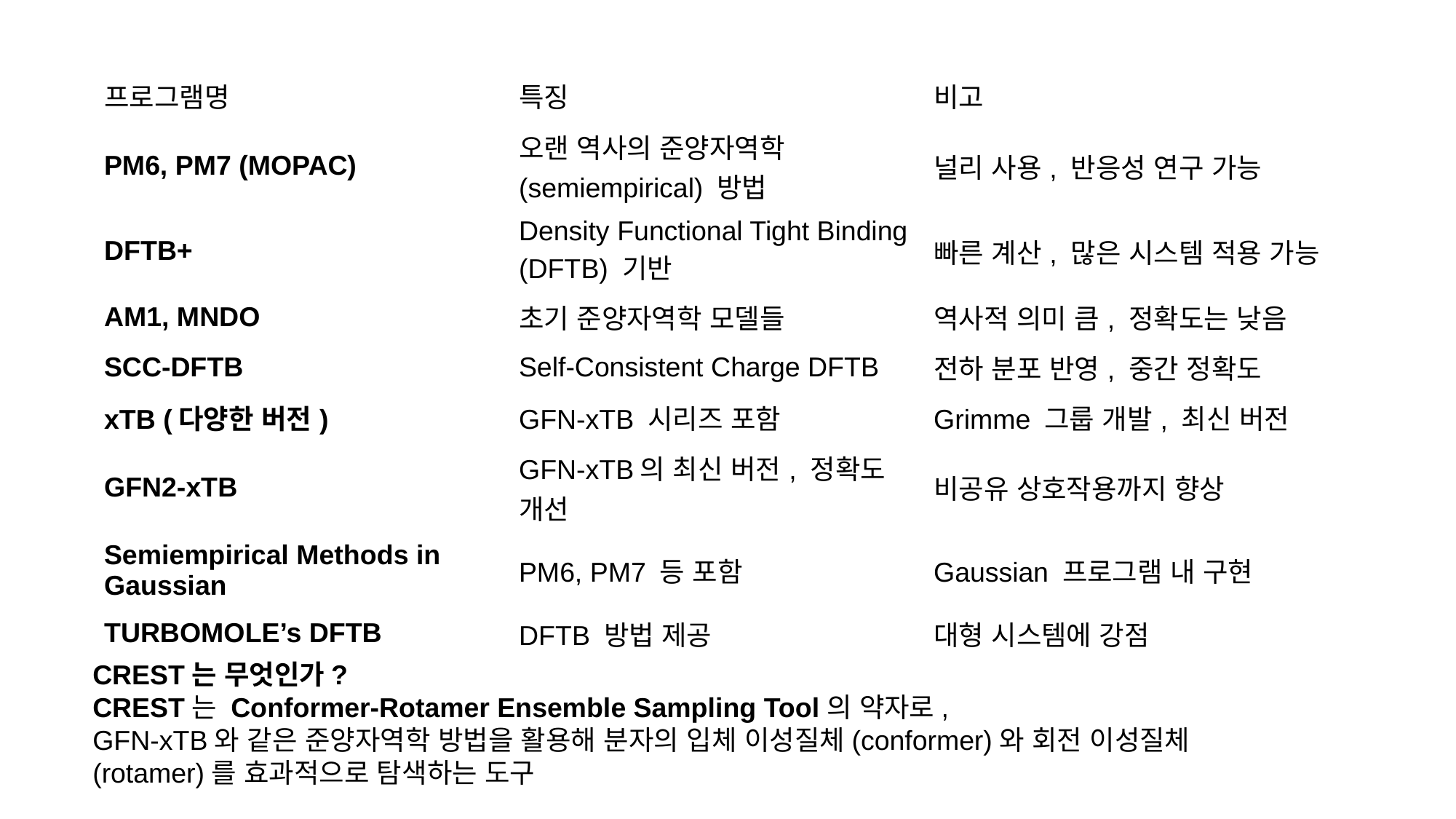

| 프로그램명 | 특징 | 비고 |
| --- | --- | --- |
| PM6, PM7 (MOPAC) | 오랜 역사의 준양자역학 (semiempirical) 방법 | 널리 사용, 반응성 연구 가능 |
| DFTB+ | Density Functional Tight Binding (DFTB) 기반 | 빠른 계산, 많은 시스템 적용 가능 |
| AM1, MNDO | 초기 준양자역학 모델들 | 역사적 의미 큼, 정확도는 낮음 |
| SCC-DFTB | Self-Consistent Charge DFTB | 전하 분포 반영, 중간 정확도 |
| xTB (다양한 버전) | GFN-xTB 시리즈 포함 | Grimme 그룹 개발, 최신 버전 |
| GFN2-xTB | GFN-xTB의 최신 버전, 정확도 개선 | 비공유 상호작용까지 향상 |
| Semiempirical Methods in Gaussian | PM6, PM7 등 포함 | Gaussian 프로그램 내 구현 |
| TURBOMOLE’s DFTB | DFTB 방법 제공 | 대형 시스템에 강점 |
CREST는 무엇인가?
CREST는 Conformer-Rotamer Ensemble Sampling Tool의 약자로,
GFN-xTB와 같은 준양자역학 방법을 활용해 분자의 입체 이성질체(conformer)와 회전 이성질체(rotamer)를 효과적으로 탐색하는 도구